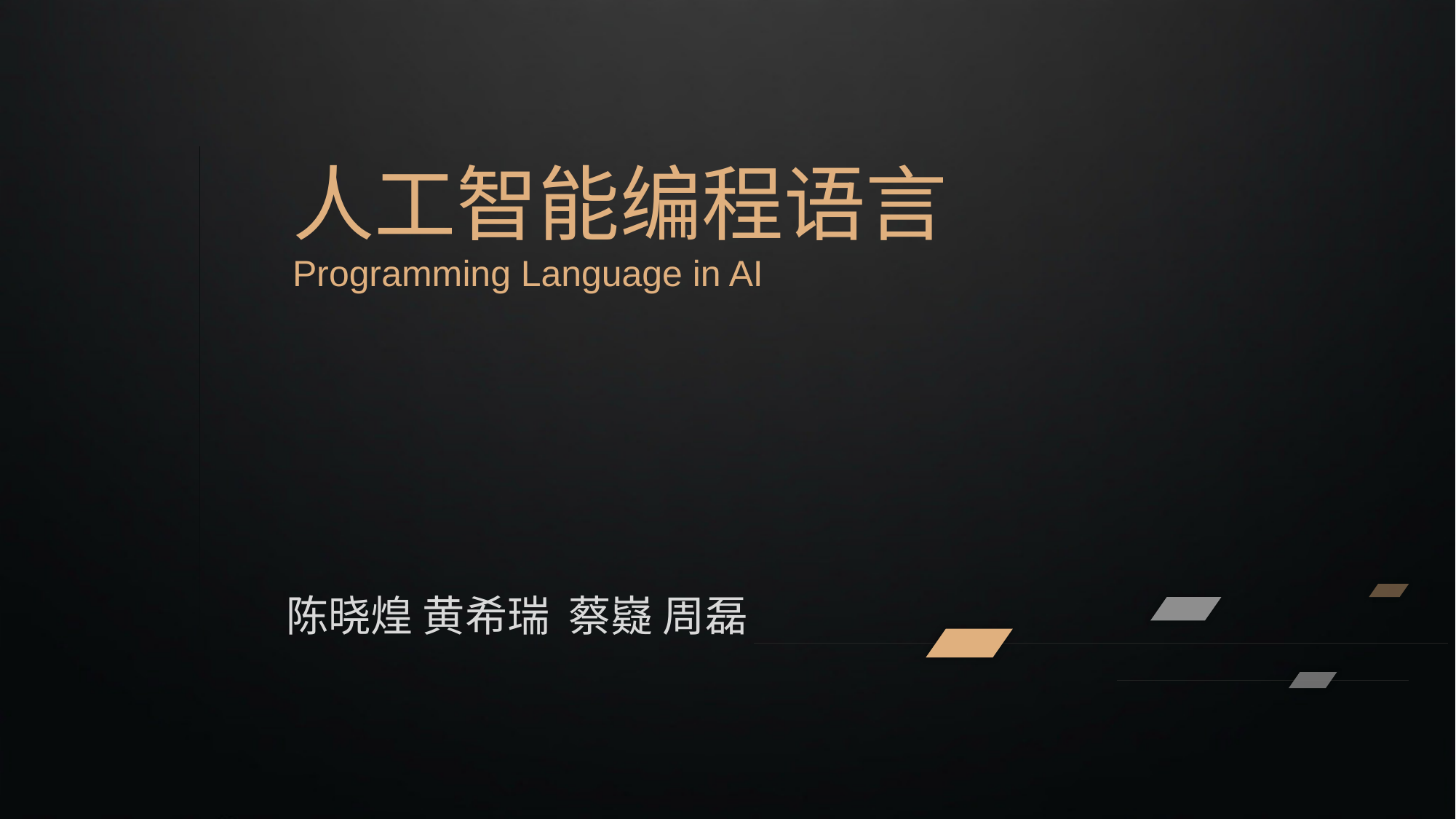

人工智能编程语言
Programming Language in AI
陈晓煌 黄希瑞  蔡嶷 周磊